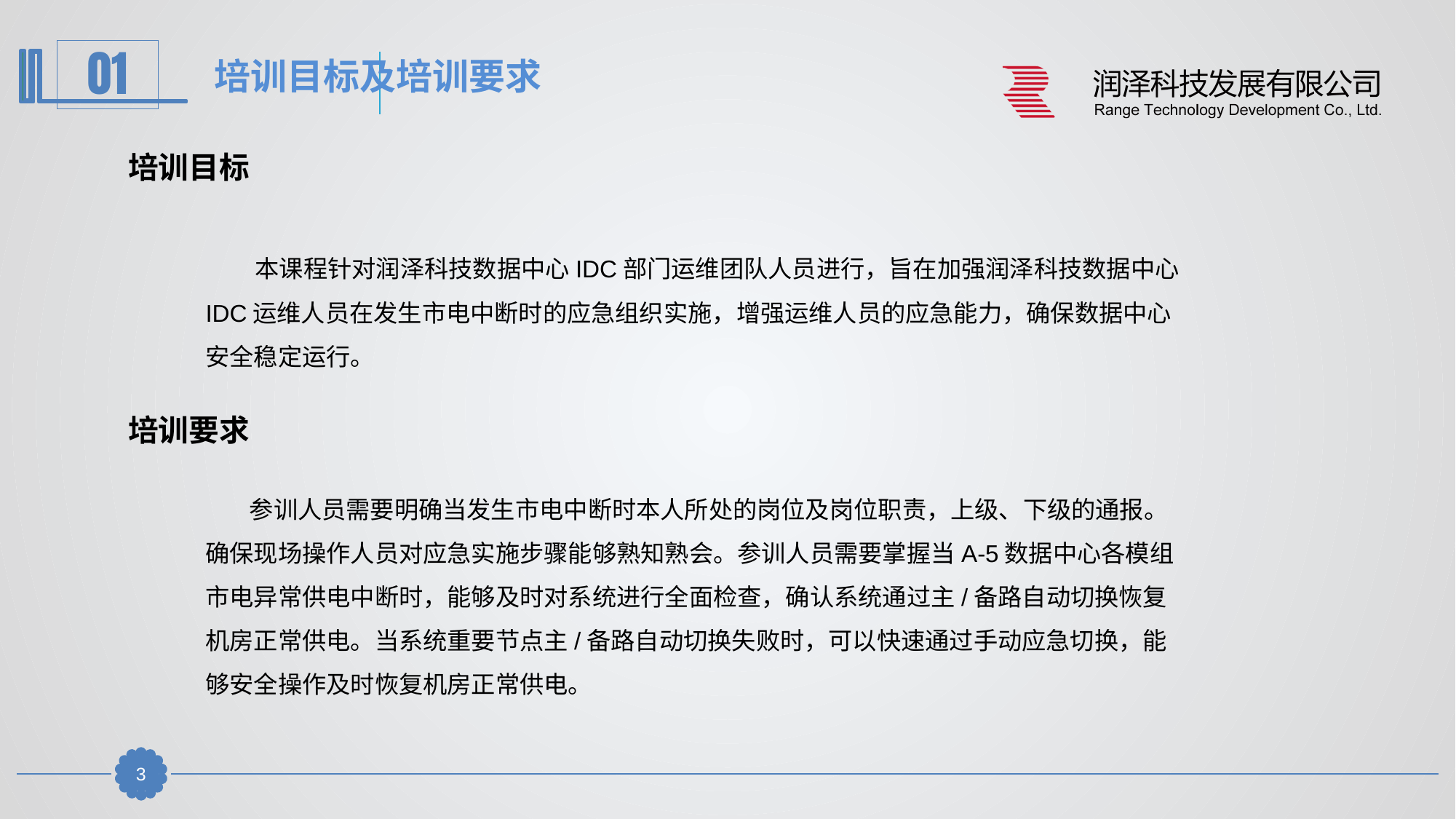

培训目标及培训要求
培训目标
       本课程针对润泽科技数据中心IDC部门运维团队人员进行，旨在加强润泽科技数据中心IDC运维人员在发生市电中断时的应急组织实施，增强运维人员的应急能力，确保数据中心安全稳定运行。
培训要求
       参训人员需要明确当发生市电中断时本人所处的岗位及岗位职责，上级、下级的通报。确保现场操作人员对应急实施步骤能够熟知熟会。参训人员需要掌握当A-5数据中心各模组市电异常供电中断时，能够及时对系统进行全面检查，确认系统通过主/备路自动切换恢复机房正常供电。当系统重要节点主/备路自动切换失败时，可以快速通过手动应急切换，能够安全操作及时恢复机房正常供电。

3